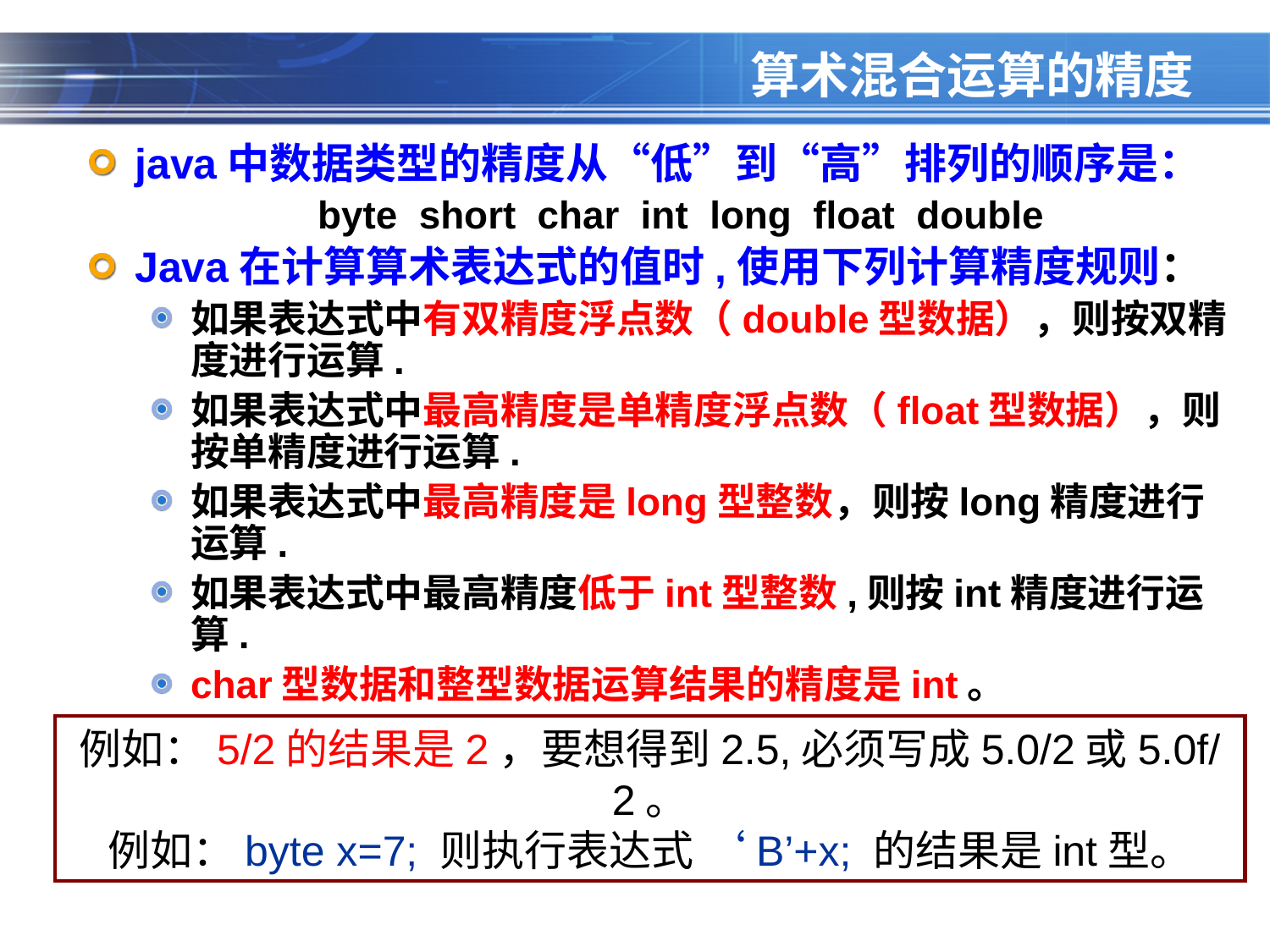

# 算术混合运算的精度
java中数据类型的精度从“低”到“高”排列的顺序是：
		byte  short  char  int  long  float  double
Java在计算算术表达式的值时,使用下列计算精度规则：
如果表达式中有双精度浮点数（double型数据），则按双精度进行运算.
如果表达式中最高精度是单精度浮点数（float型数据），则按单精度进行运算.
如果表达式中最高精度是long型整数，则按long精度进行运算.
如果表达式中最高精度低于int型整数,则按int精度进行运算.
char型数据和整型数据运算结果的精度是int。
例如：5/2的结果是2，要想得到2.5,必须写成5.0/2或5.0f/2。
例如：byte x=7; 则执行表达式 ‘B’+x; 的结果是int型。